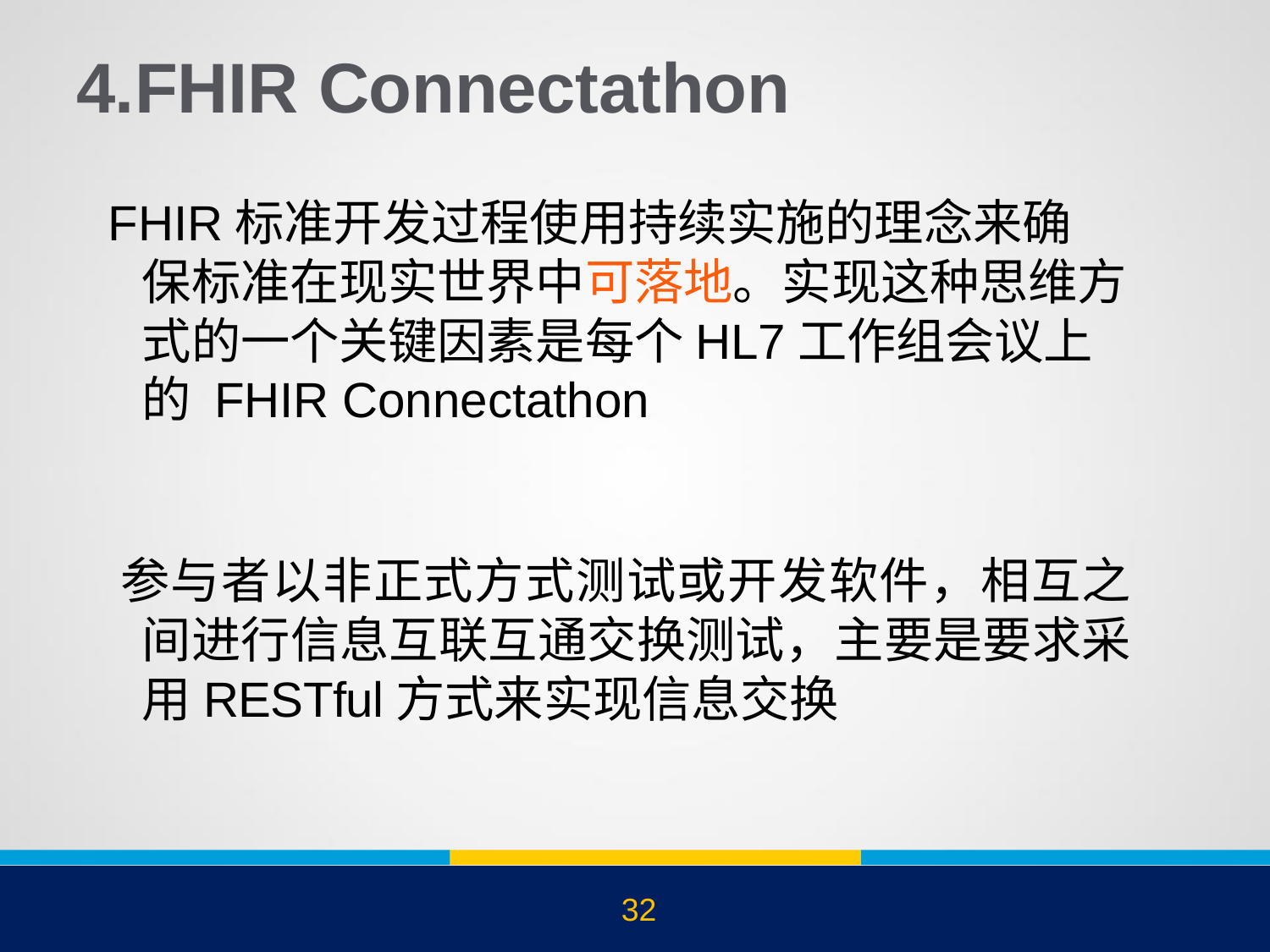

# 4.FHIR Connectathon
 FHIR标准开发过程使用持续实施的理念来确 保标准在现实世界中可落地。实现这种思维方 式的一个关键因素是每个HL7工作组会议上的 FHIR Connectathon

 参与者以非正式方式测试或开发软件，相互之 间进行信息互联互通交换测试，主要是要求采 用RESTful方式来实现信息交换

32